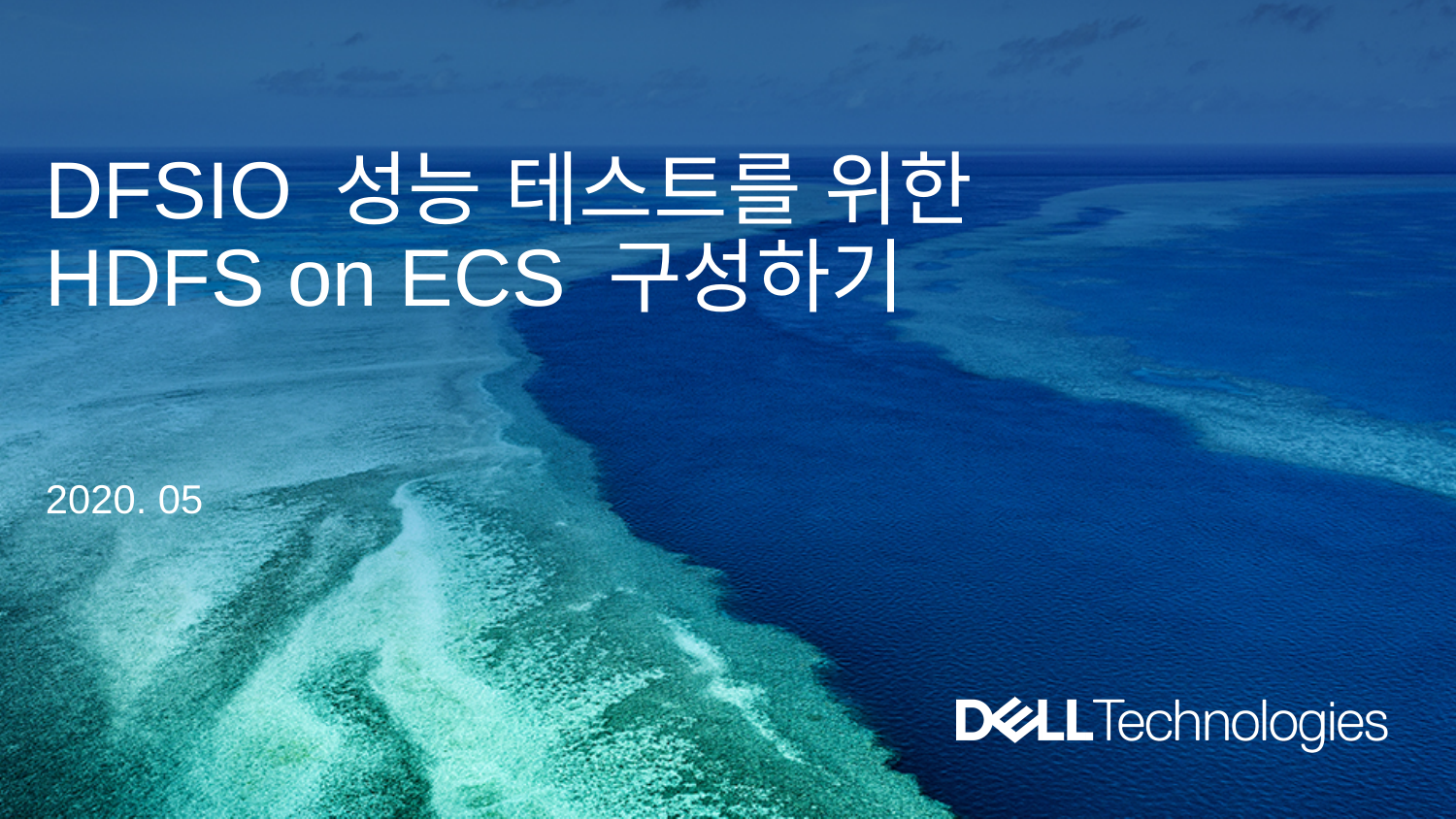

# DFSIO 성능 테스트를 위한 HDFS on ECS 구성하기

2020. 05